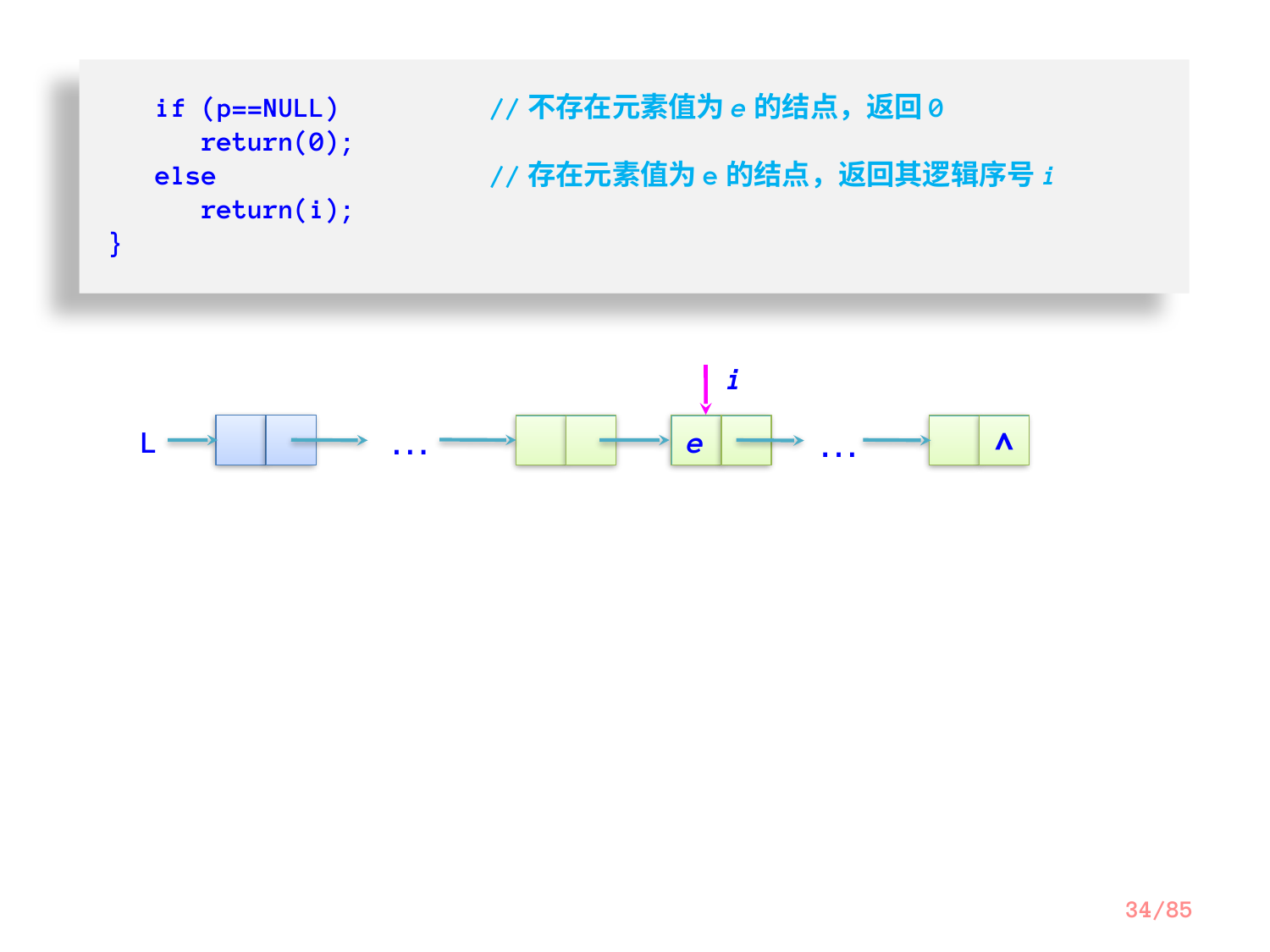

if (p==NULL)		//不存在元素值为e的结点，返回0
      return(0);
   else			//存在元素值为e的结点，返回其逻辑序号i
      return(i);
}
i

…
…
L

e

∧

34/85